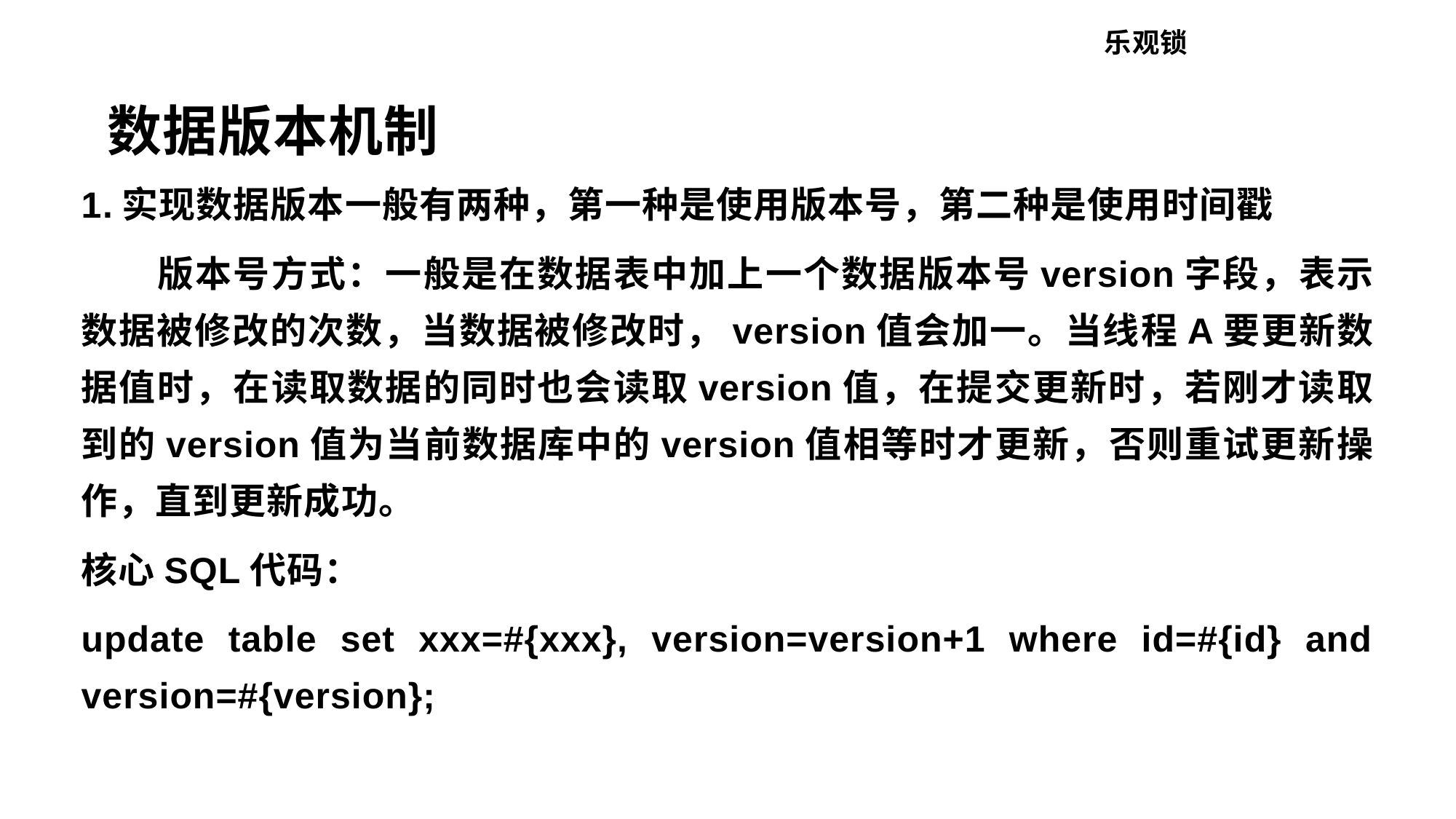

乐观锁

 数据版本机制
实现数据版本一般有两种，第一种是使用版本号，第二种是使用时间戳
　　版本号方式：一般是在数据表中加上一个数据版本号version字段，表示数据被修改的次数，当数据被修改时，version值会加一。当线程A要更新数据值时，在读取数据的同时也会读取version值，在提交更新时，若刚才读取到的version值为当前数据库中的version值相等时才更新，否则重试更新操作，直到更新成功。
核心SQL代码：
update table set xxx=#{xxx}, version=version+1 where id=#{id} and version=#{version};